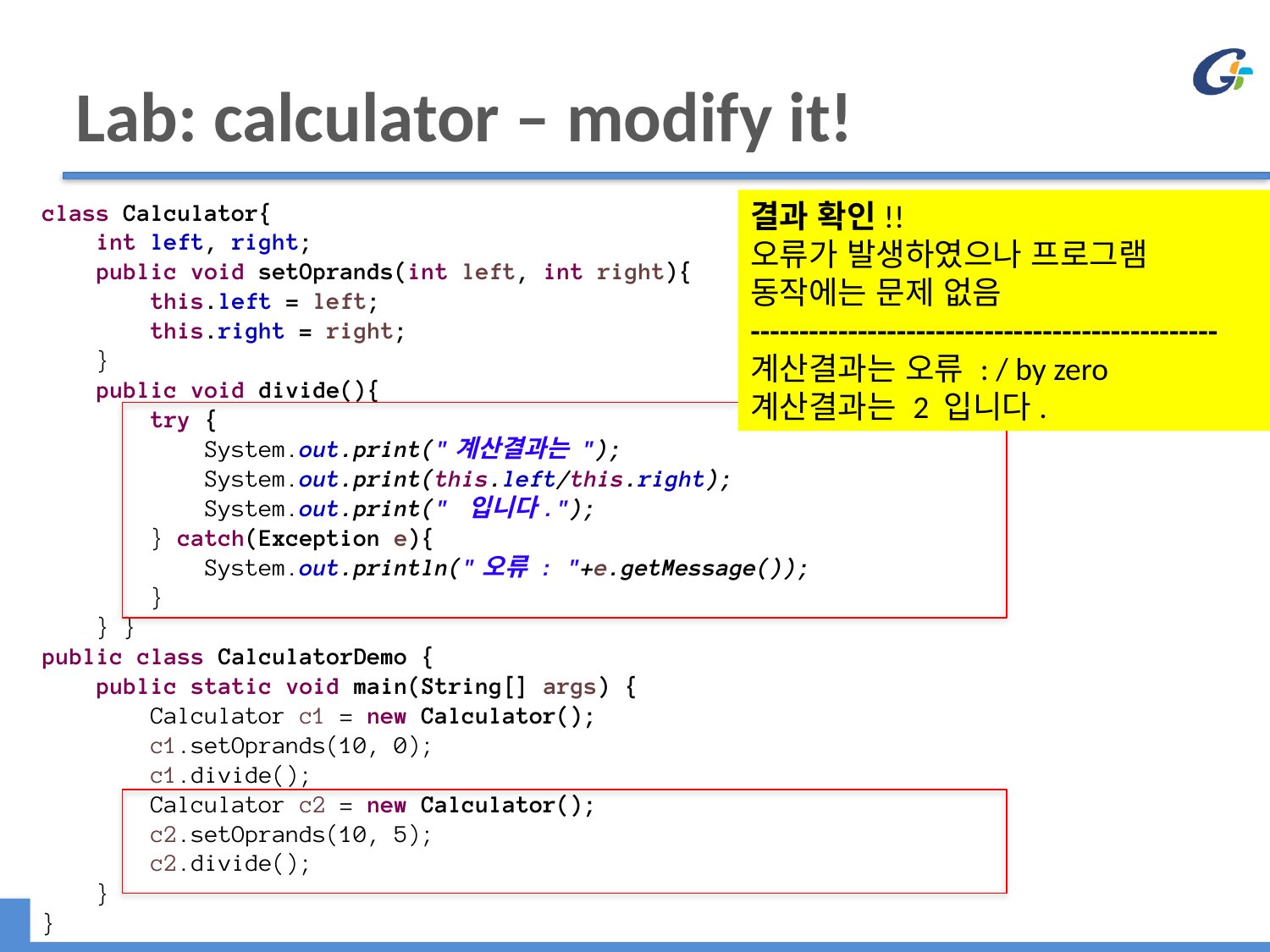

# Lab: calculator – modify it!
class Calculator{
    int left, right;
    public void setOprands(int left, int right){
        this.left = left;
        this.right = right;
    }
    public void divide(){
        try {
            System.out.print("계산결과는 ");
            System.out.print(this.left/this.right);
            System.out.print(" 입니다.");
        } catch(Exception e){
            System.out.println("오류 : "+e.getMessage());
        }
    } }
public class CalculatorDemo {
    public static void main(String[] args) {
        Calculator c1 = new Calculator();
        c1.setOprands(10, 0);
        c1.divide();
        Calculator c2 = new Calculator();
        c2.setOprands(10, 5);
        c2.divide();
    }
}
결과 확인!!
오류가 발생하였으나 프로그램 동작에는 문제 없음
------------------------------------------------
계산결과는 오류 : / by zero
계산결과는 2 입니다.